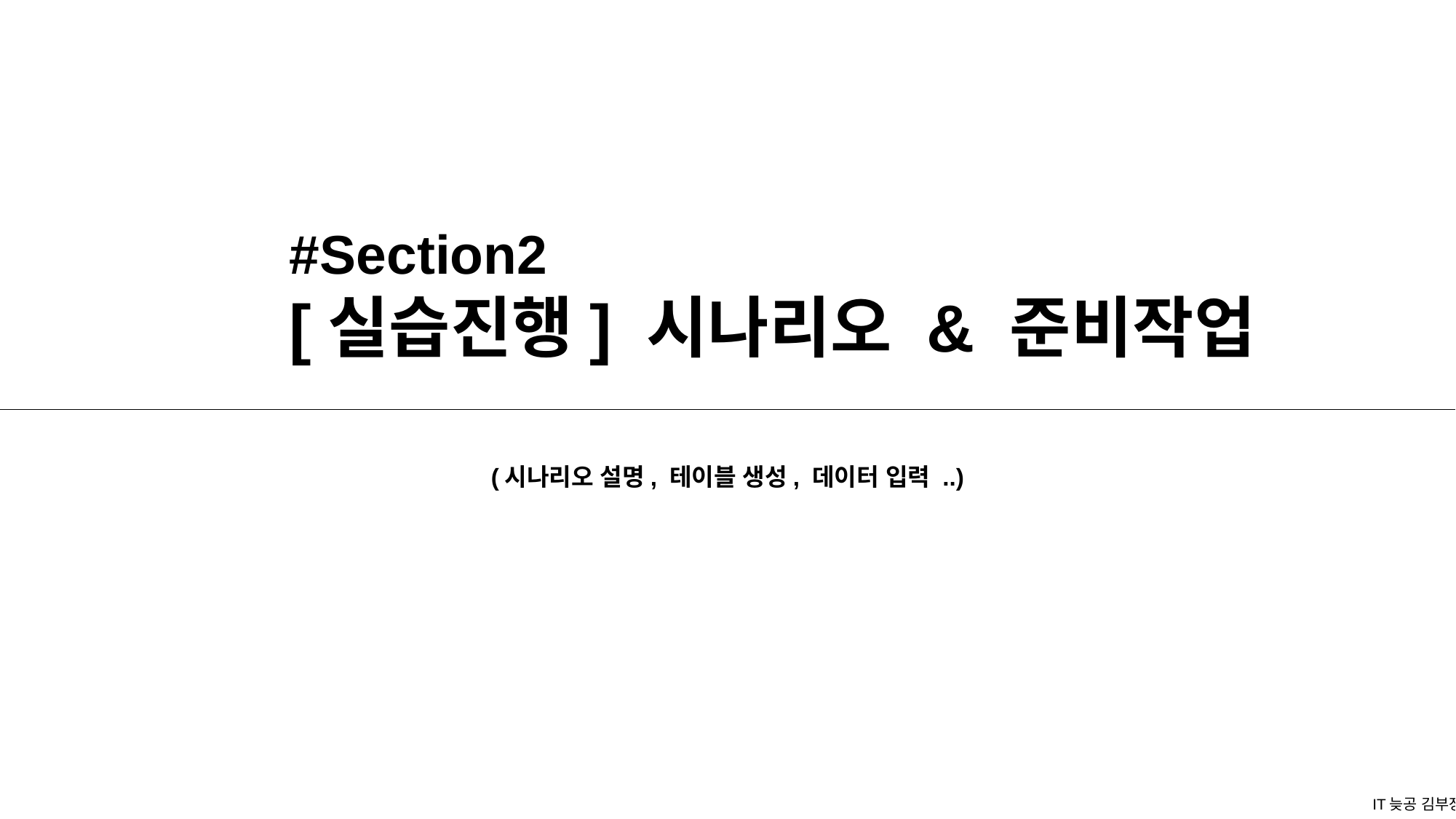

#Section2
[실습진행] 시나리오 & 준비작업
(시나리오 설명, 테이블 생성, 데이터 입력 ..)
IT늦공 김부장